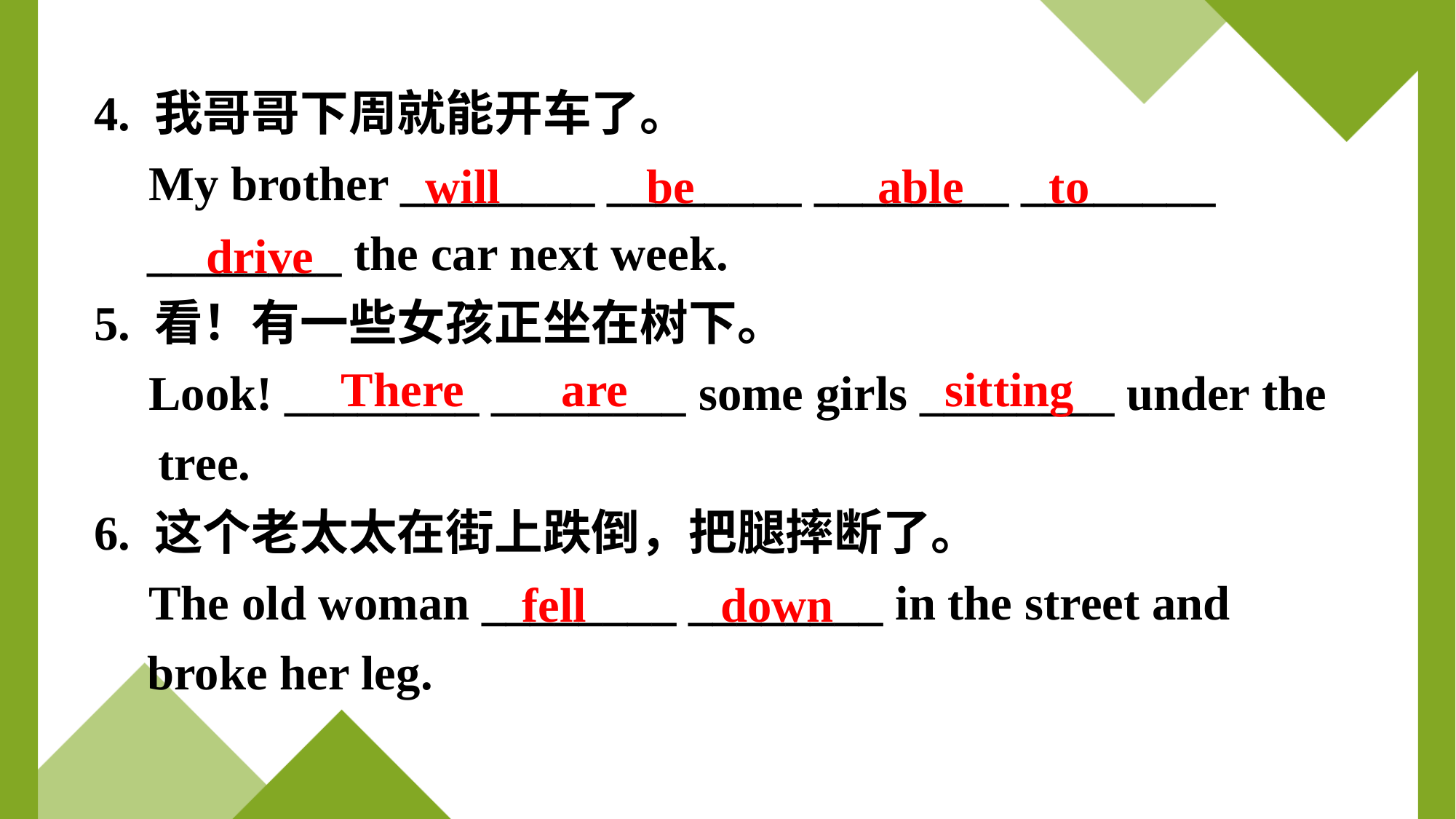

4. 我哥哥下周就能开车了。
   My brother ________ ________ ________ ________ ________ the car next week.
5. 看！有一些女孩正坐在树下。
   Look! ________ ________ some girls ________ under the tree.
6. 这个老太太在街上跌倒，把腿摔断了。
   The old woman ________ ________ in the street and broke her leg.
                   will            be               able       to           drive
               There        are                          sitting
fell           down